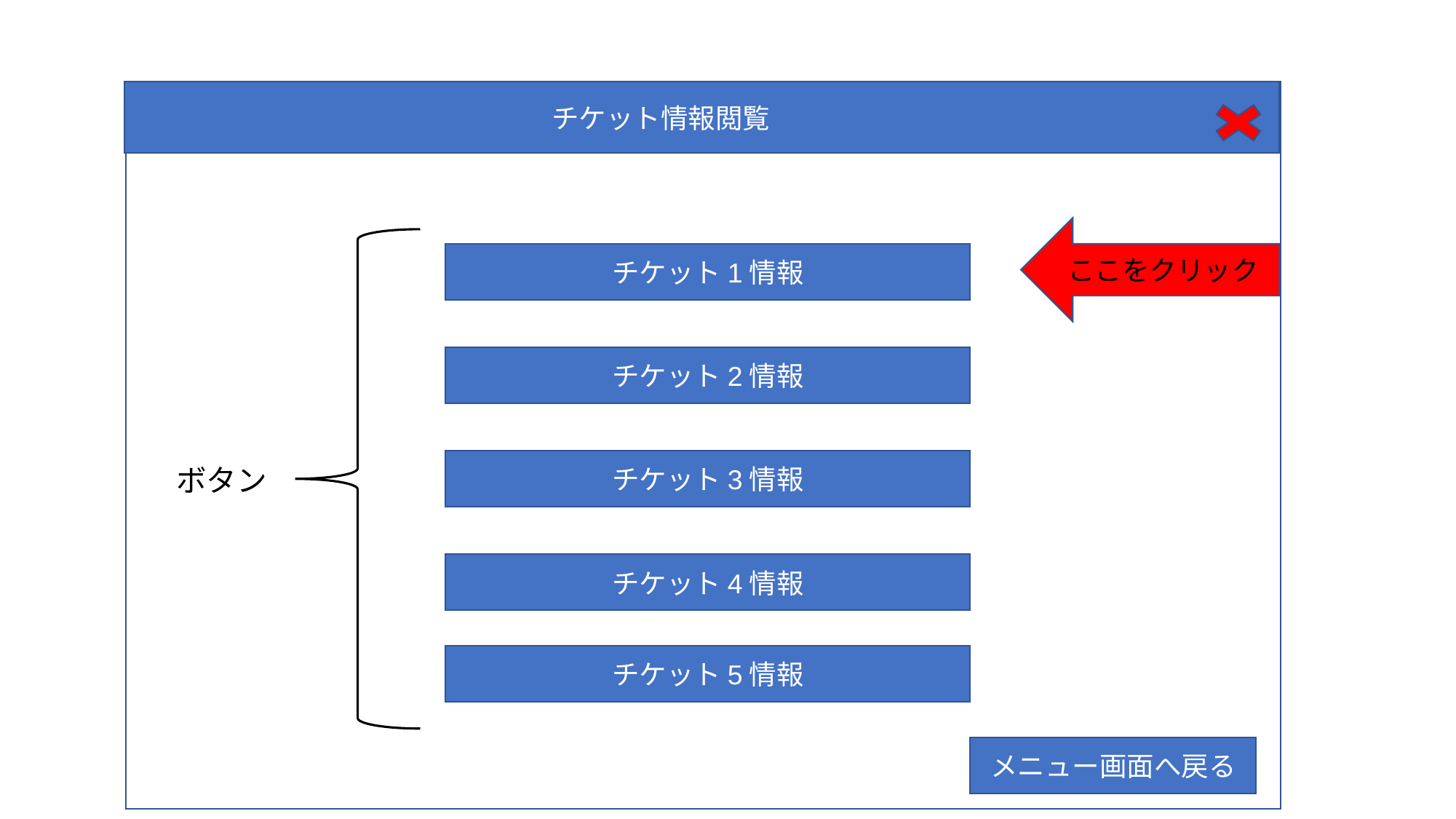

チケット情報閲覧

ここをクリック

チケット1情報
チケット2情報
チケット3情報
ボタン
チケット4情報
チケット5情報
メニュー画面へ戻る